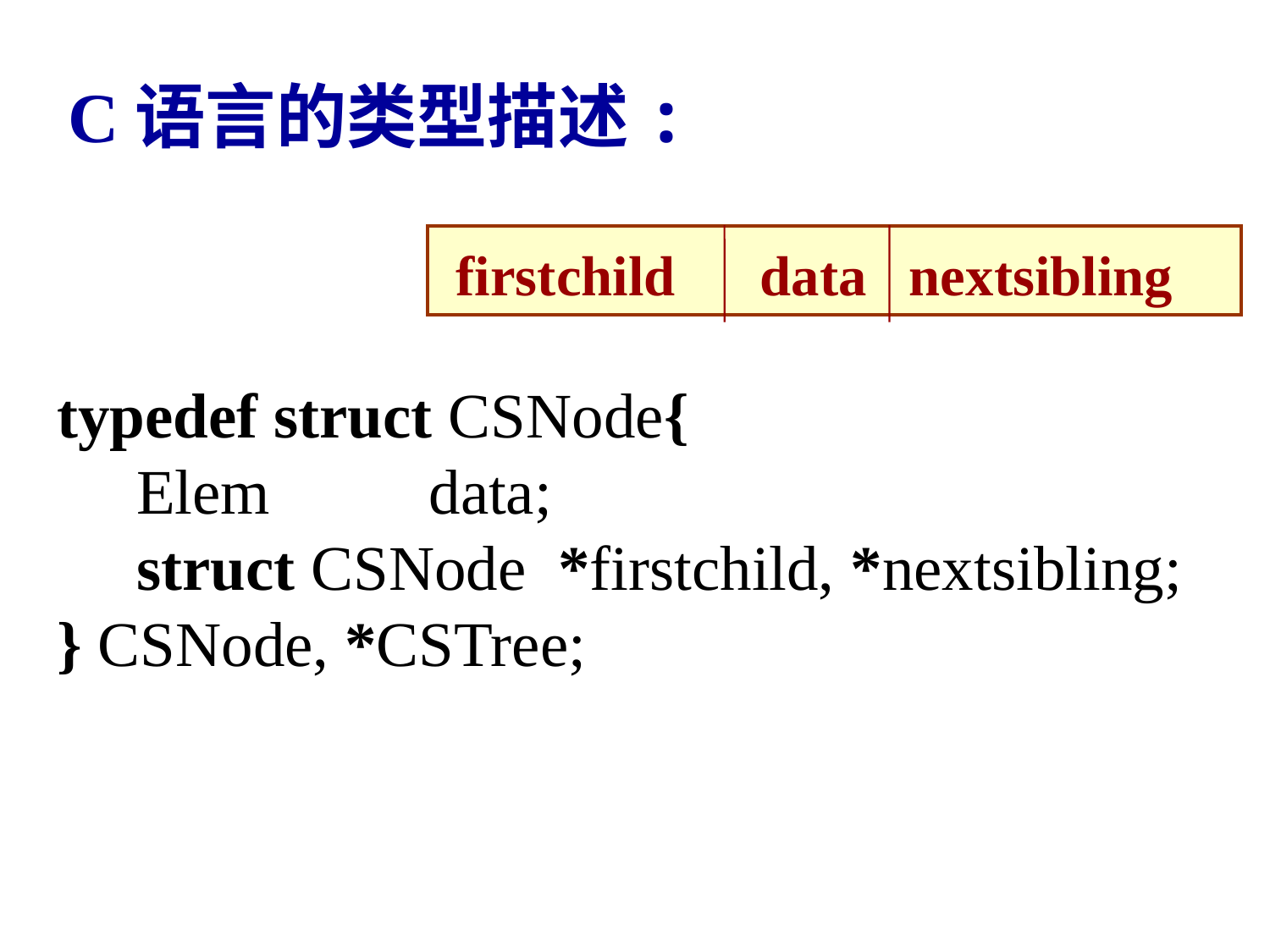

C语言的类型描述:
 firstchild      data   nextsibling

typedef struct CSNode{
     Elem          data;
     struct CSNode  *firstchild, *nextsibling;
} CSNode, *CSTree;